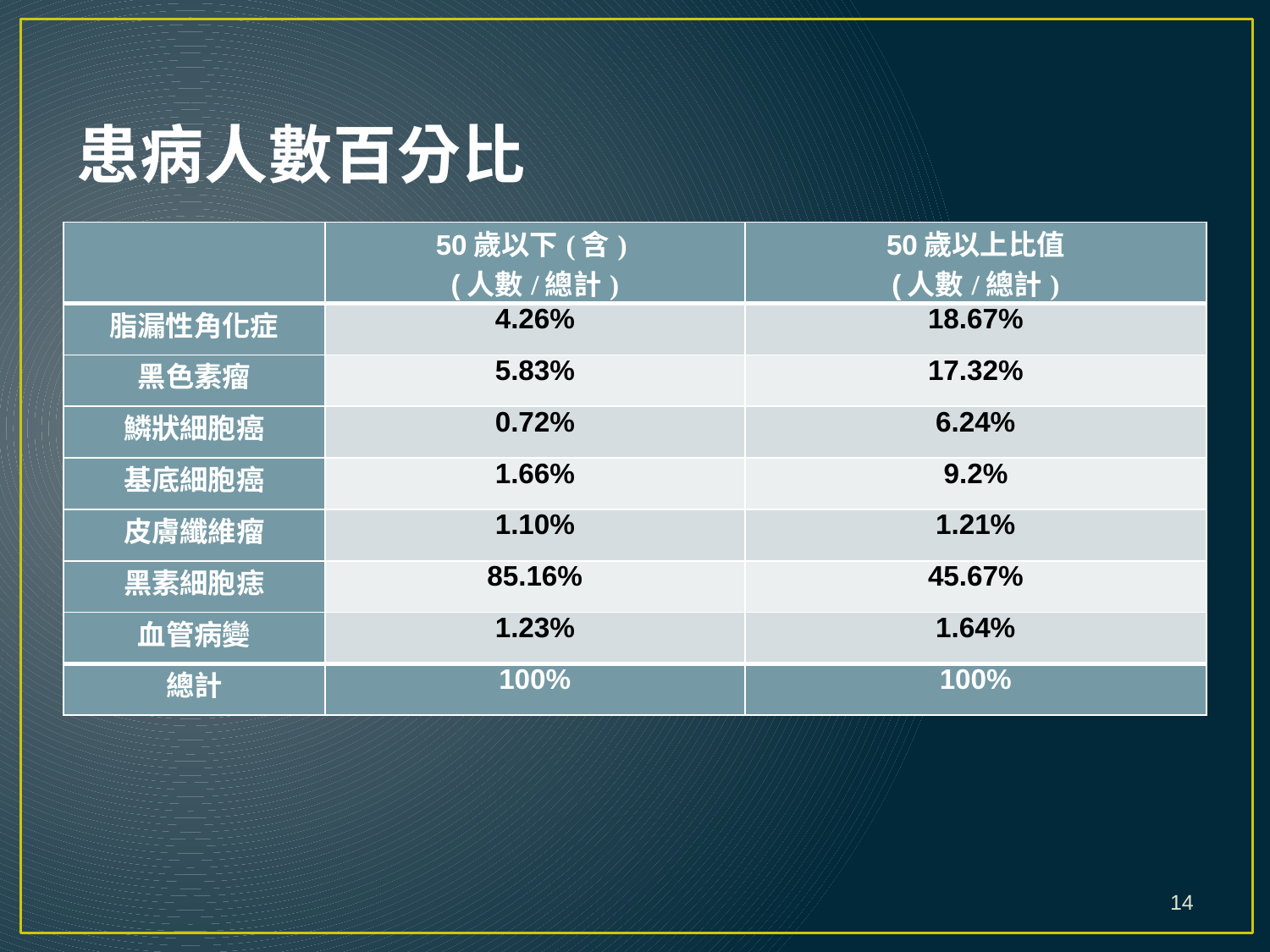

# 患病人數百分比
|  | 50歲以下(含) (人數/總計) | 50歲以上比值 (人數/總計) |
| --- | --- | --- |
| 脂漏性角化症 | 4.26% | 18.67% |
| 黑色素瘤 | 5.83% | 17.32% |
| 鱗狀細胞癌 | 0.72% | 6.24% |
| 基底細胞癌 | 1.66% | 9.2% |
| 皮膚纖維瘤 | 1.10% | 1.21% |
| 黑素細胞痣 | 85.16% | 45.67% |
| 血管病變 | 1.23% | 1.64% |
| 總計 | 100% | 100% |
14